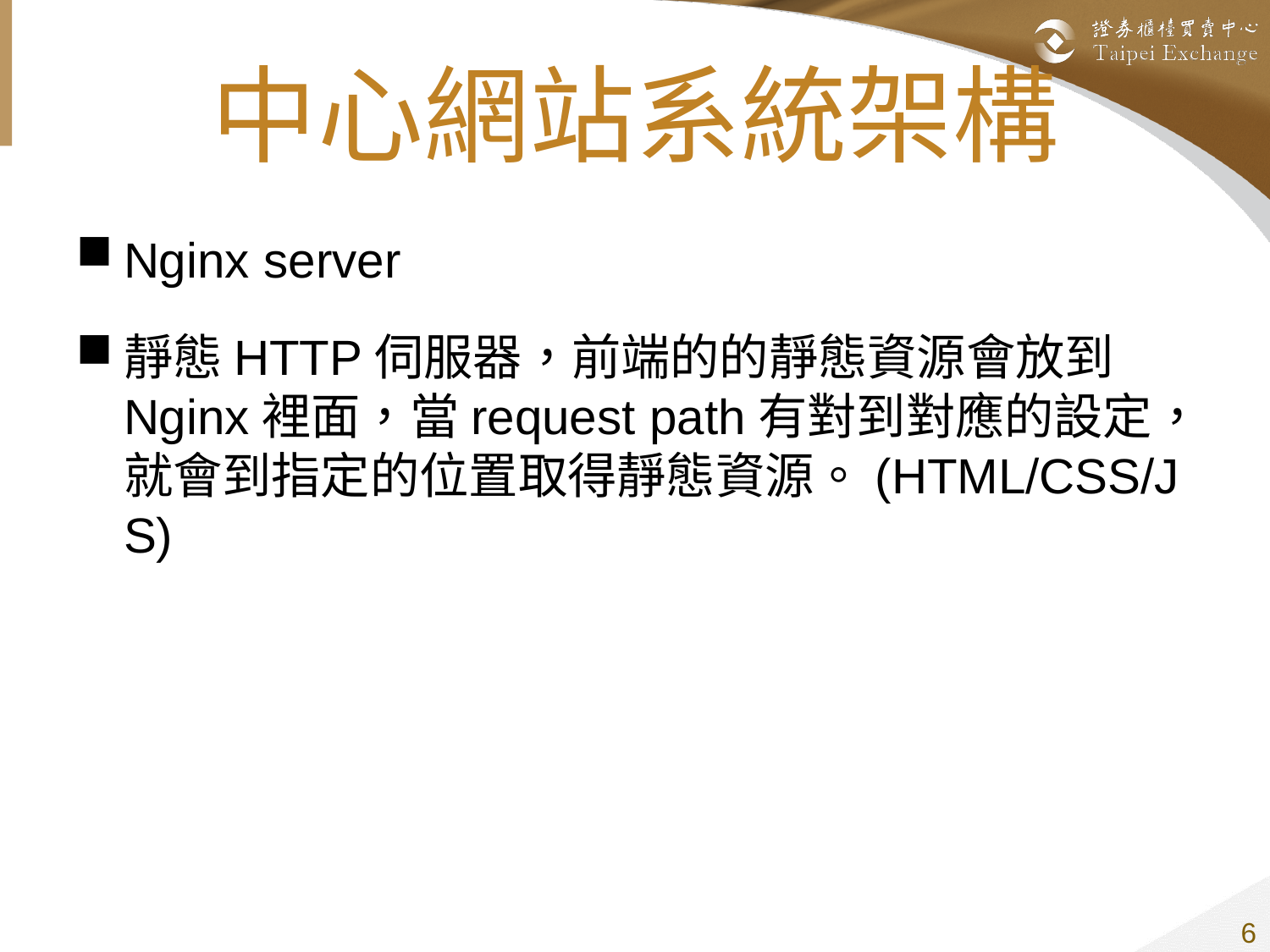

# 中心網站系統架構
Nginx server
靜態HTTP伺服器，前端的的靜態資源會放到Nginx裡面，當request path有對到對應的設定，就會到指定的位置取得靜態資源。(HTML/CSS/JS)